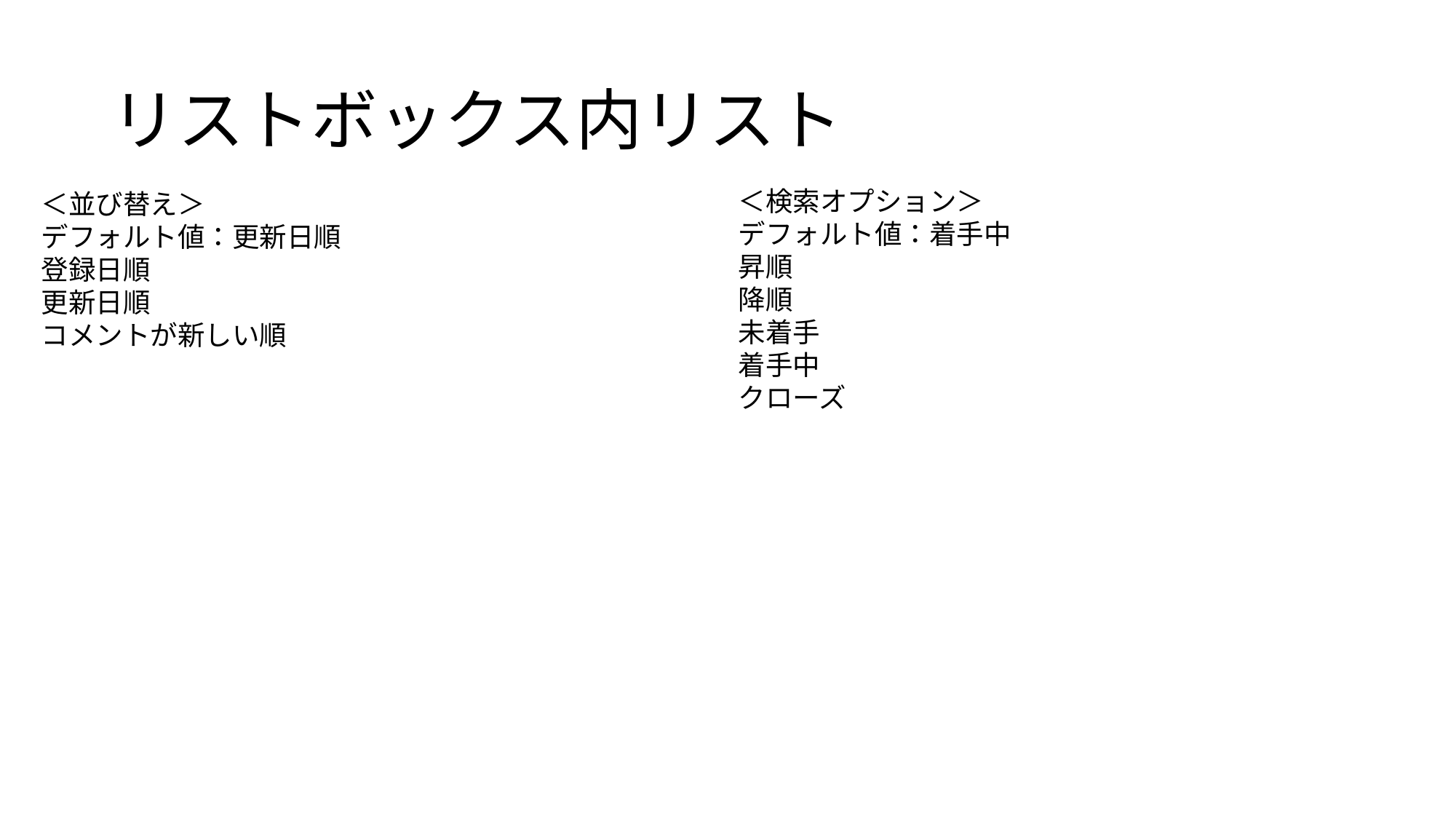

# リストボックス内リスト
＜検索オプション＞
デフォルト値：着手中
昇順
降順
未着手
着手中
クローズ
＜並び替え＞
デフォルト値：更新日順
登録日順
更新日順
コメントが新しい順